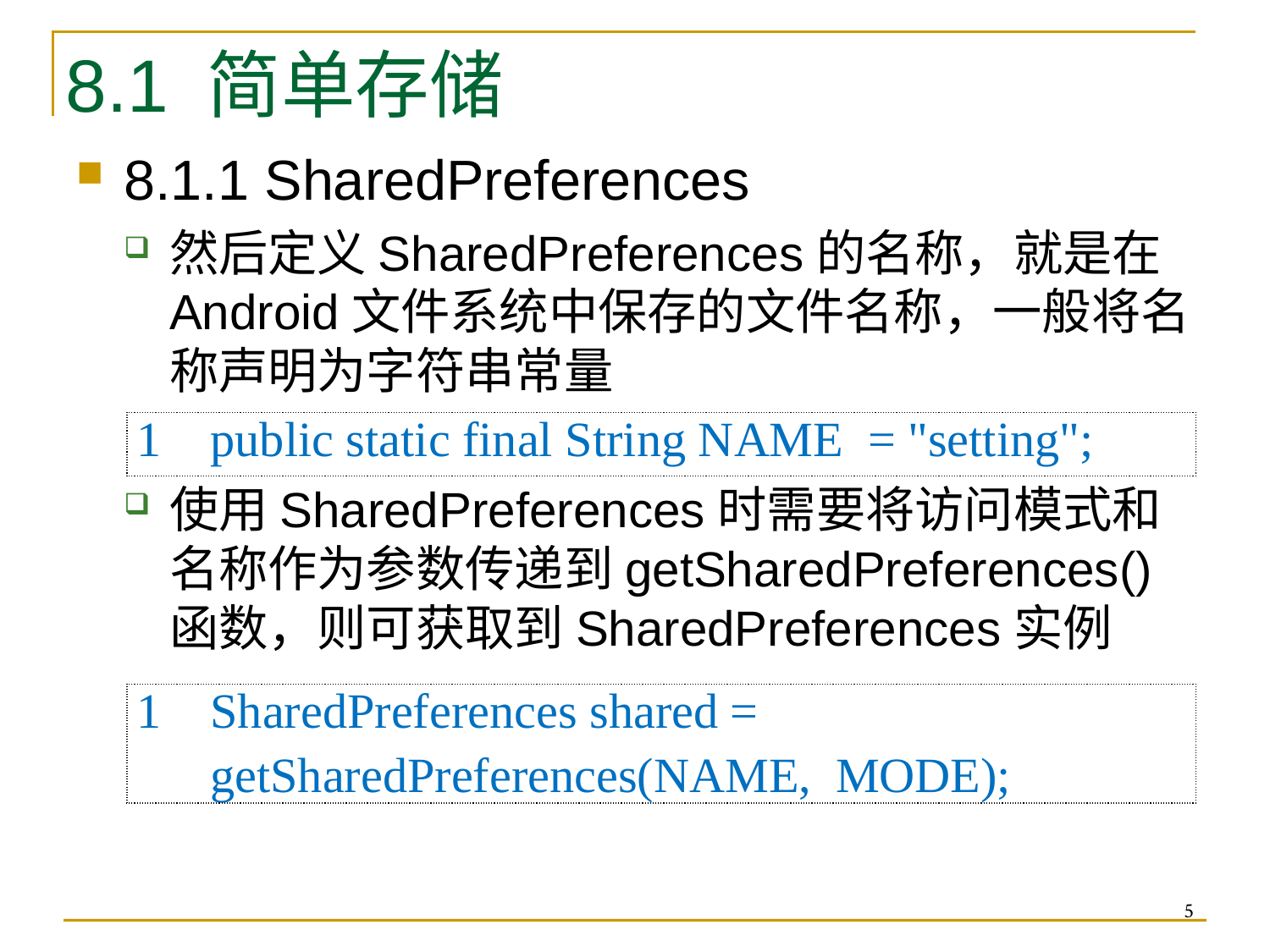

# 8.1 简单存储
8.1.1 SharedPreferences
然后定义SharedPreferences的名称，就是在Android文件系统中保存的文件名称，一般将名称声明为字符串常量

使用SharedPreferences时需要将访问模式和名称作为参数传递到getSharedPreferences()函数，则可获取到SharedPreferences实例
| 1 public static final String NAME = "setting"; |
| --- |
| 1 SharedPreferences shared = getSharedPreferences(NAME, MODE); |
| --- |
5